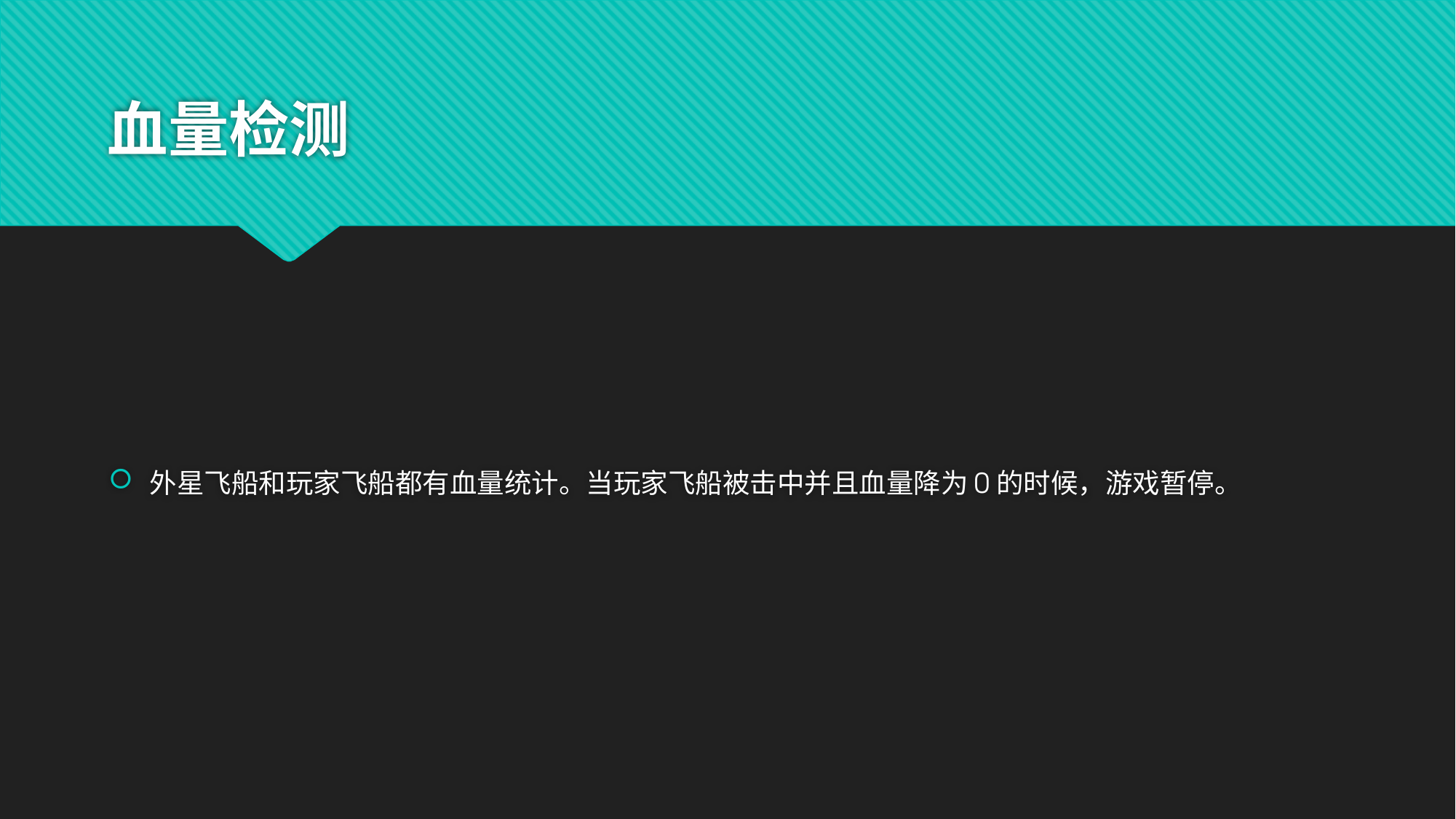

# 血量检测
外星飞船和玩家飞船都有血量统计。当玩家飞船被击中并且血量降为0的时候，游戏暂停。